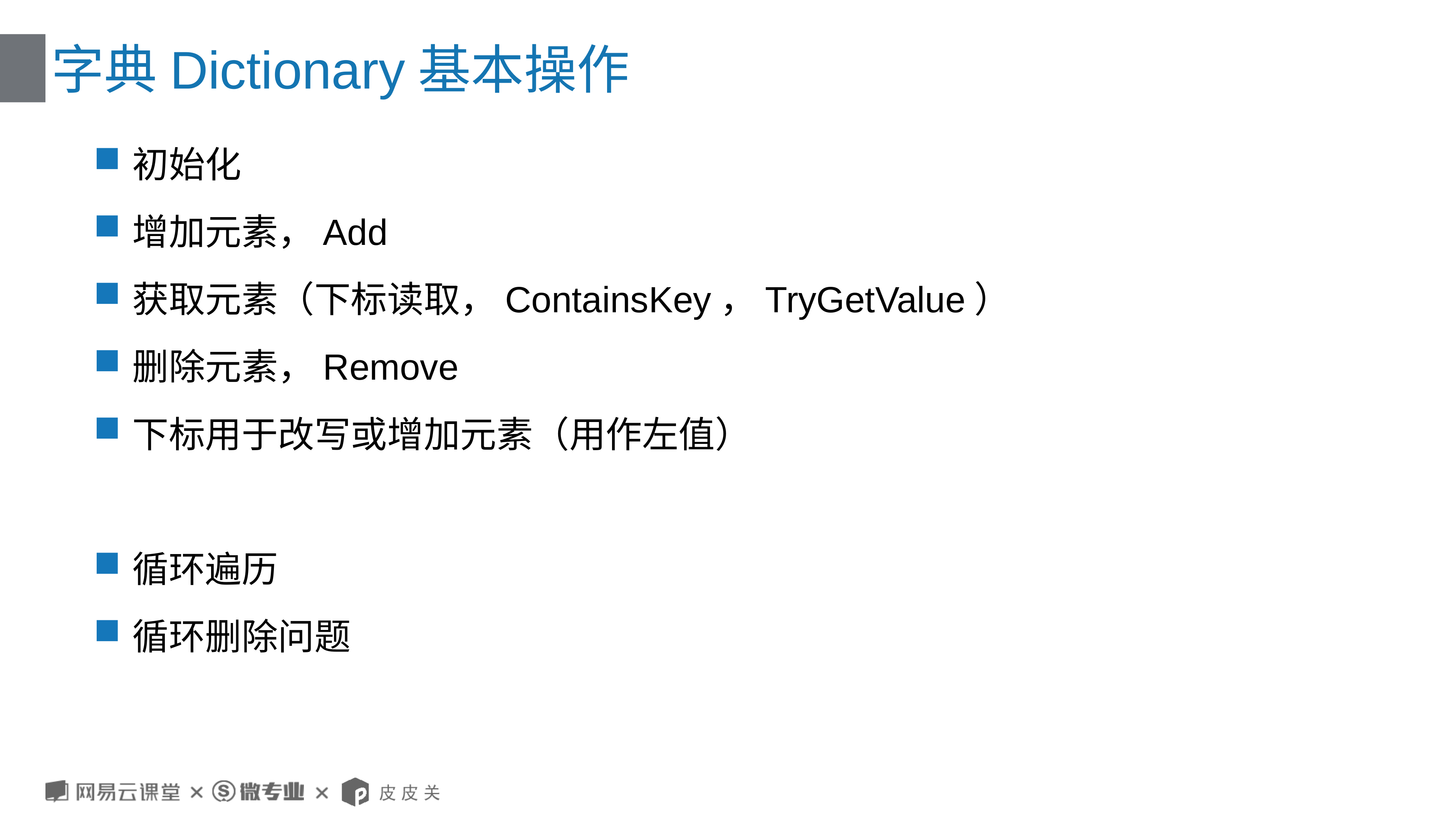

# 字典Dictionary基本操作
初始化
增加元素，Add
获取元素（下标读取，ContainsKey，TryGetValue）
删除元素，Remove
下标用于改写或增加元素（用作左值）

循环遍历
循环删除问题